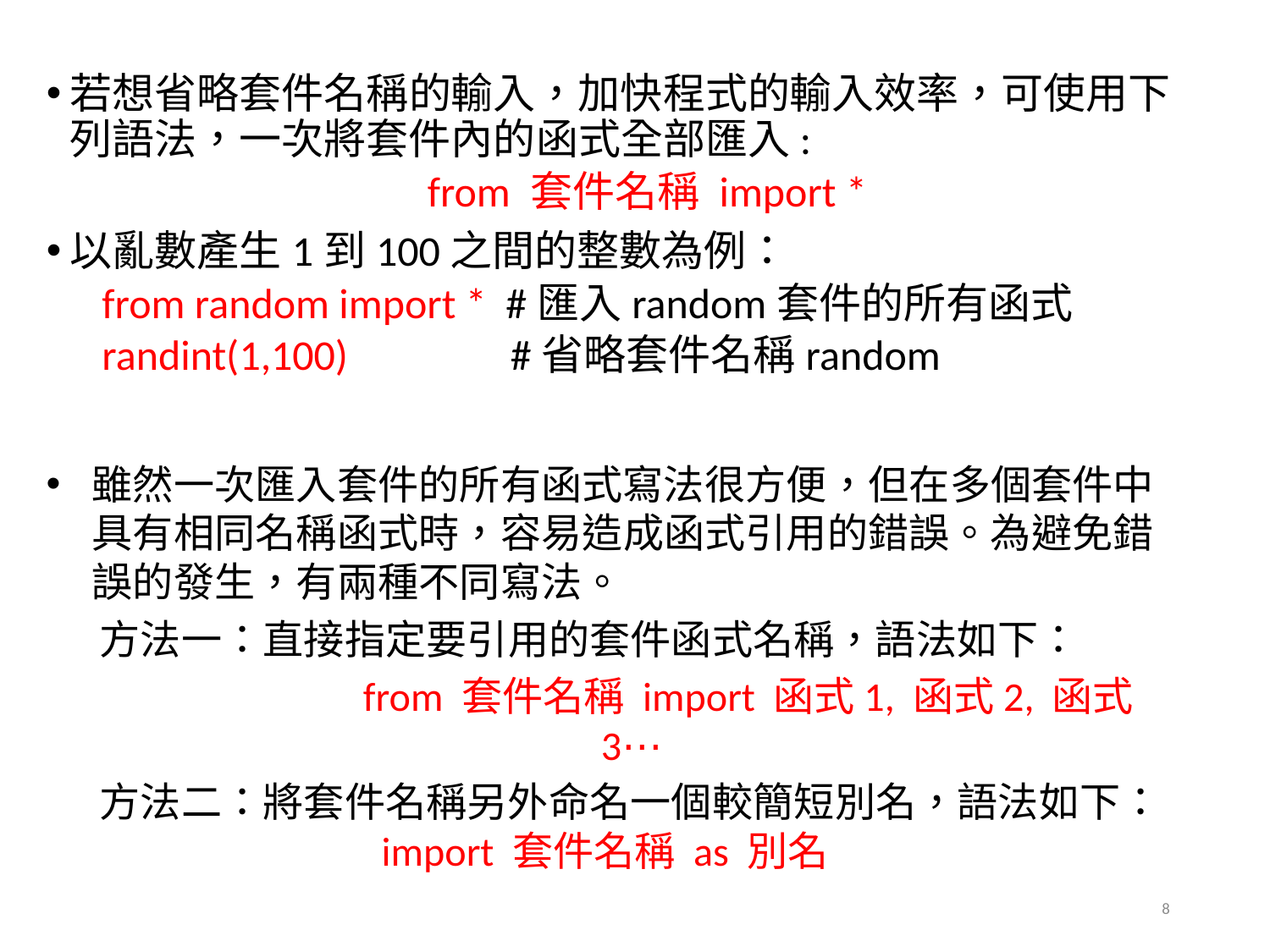

若想省略套件名稱的輸入，加快程式的輸入效率，可使用下列語法，一次將套件內的函式全部匯入:
from 套件名稱 import *
以亂數產生1到100之間的整數為例：
from random import *  #匯入random套件的所有函式
randint(1,100)                 #省略套件名稱random
雖然一次匯入套件的所有函式寫法很方便，但在多個套件中具有相同名稱函式時，容易造成函式引用的錯誤。為避免錯誤的發生，有兩種不同寫法。
方法一：直接指定要引用的套件函式名稱，語法如下：
                          from 套件名稱 import 函式1, 函式2, 函式3⋯
方法二：將套件名稱另外命名一個較簡短別名，語法如下：
import 套件名稱 as 別名
8